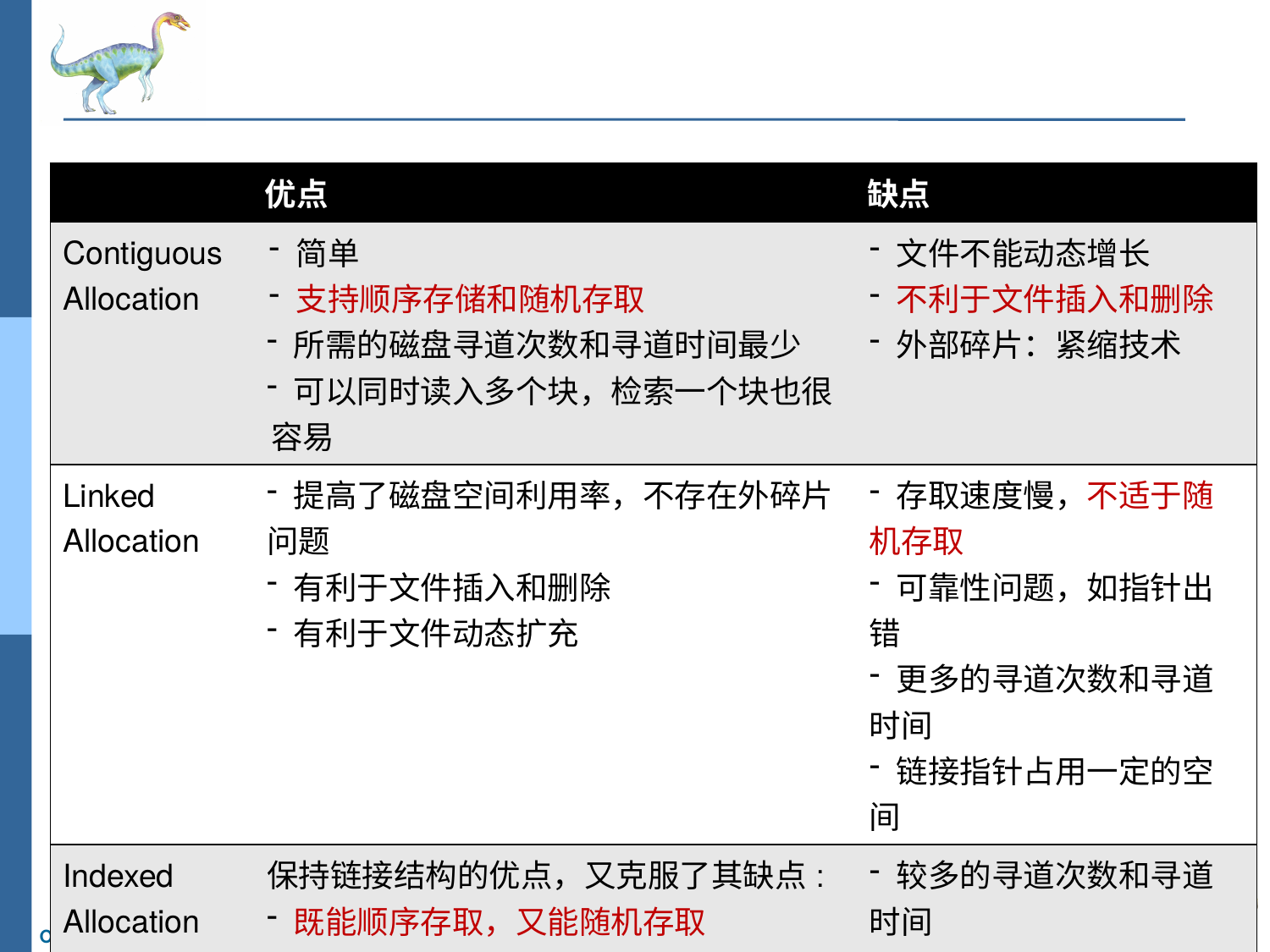

#
|  | 优点 | 缺点 |
| --- | --- | --- |
| Contiguous Allocation | 简单 支持顺序存储和随机存取 所需的磁盘寻道次数和寻道时间最少 可以同时读入多个块，检索一个块也很容易 | 文件不能动态增长 不利于文件插入和删除 外部碎片：紧缩技术 |
| Linked Allocation | 提高了磁盘空间利用率，不存在外碎片问题 有利于文件插入和删除 有利于文件动态扩充 | 存取速度慢，不适于随机存取 可靠性问题，如指针出错 更多的寻道次数和寻道时间 链接指针占用一定的空间 |
| Indexed Allocation | 保持链接结构的优点，又克服了其缺点: 既能顺序存取，又能随机存取 满足了文件动态增长、插入删除要求 能充分利用外存空间 | 较多的寻道次数和寻道时间 索引表本身带来了系统开销,如：内外存空间，存取时间 |